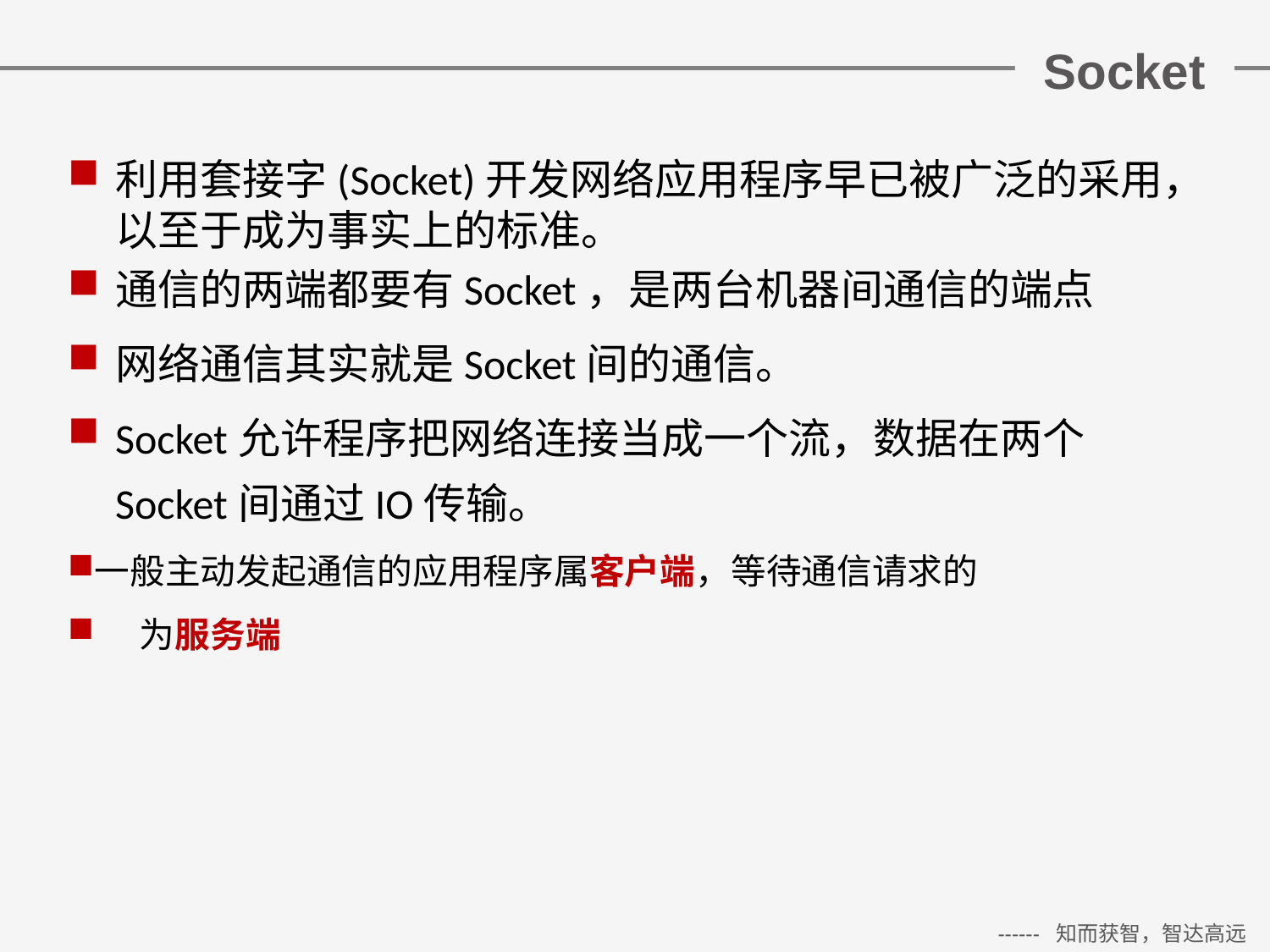

# Socket
利用套接字(Socket)开发网络应用程序早已被广泛的采用，以至于成为事实上的标准。
通信的两端都要有Socket，是两台机器间通信的端点
网络通信其实就是Socket间的通信。
Socket允许程序把网络连接当成一个流，数据在两个Socket间通过IO传输。
一般主动发起通信的应用程序属客户端，等待通信请求的
  为服务端